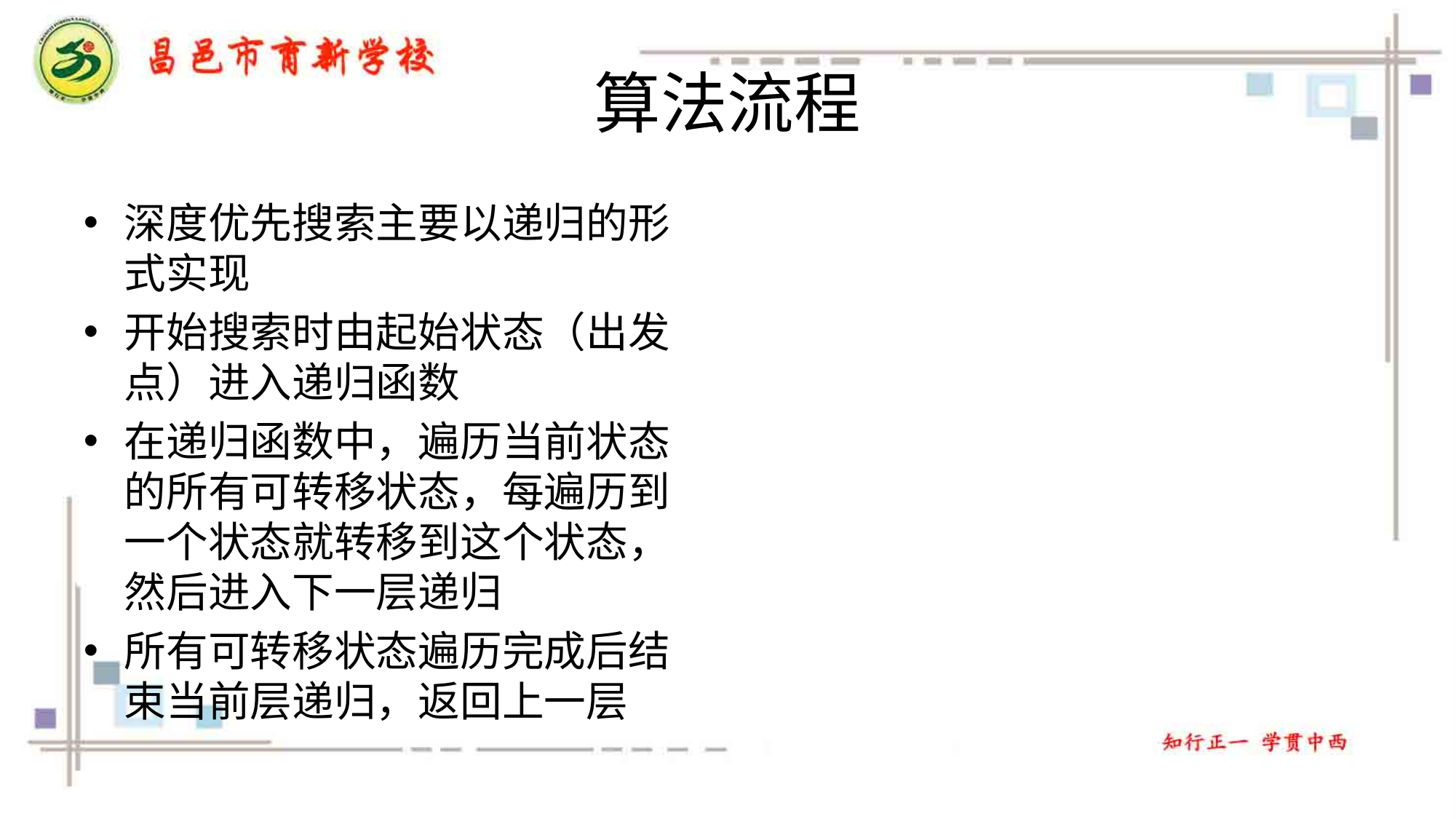

# 算法流程
深度优先搜索主要以递归的形式实现
开始搜索时由起始状态（出发点）进入递归函数
在递归函数中，遍历当前状态的所有可转移状态，每遍历到一个状态就转移到这个状态，然后进入下一层递归
所有可转移状态遍历完成后结束当前层递归，返回上一层